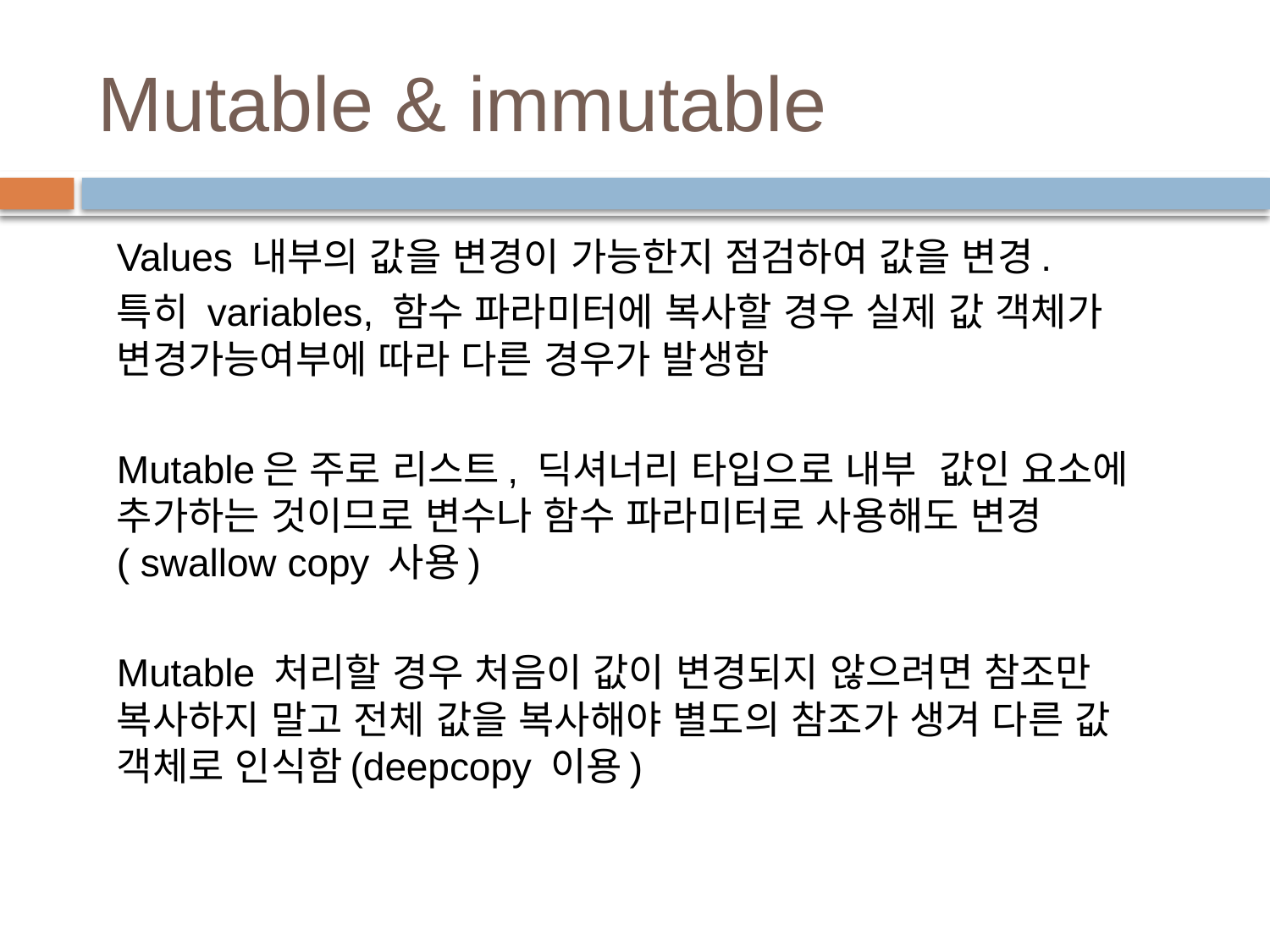

# Mutable & immutable
Values 내부의 값을 변경이 가능한지 점검하여 값을 변경.
특히 variables, 함수 파라미터에 복사할 경우 실제 값 객체가 변경가능여부에 따라 다른 경우가 발생함

Mutable은 주로 리스트, 딕셔너리 타입으로 내부  값인 요소에 추가하는 것이므로 변수나 함수 파라미터로 사용해도 변경( swallow copy 사용)

Mutable 처리할 경우 처음이 값이 변경되지 않으려면 참조만 복사하지 말고 전체 값을 복사해야 별도의 참조가 생겨 다른 값 객체로 인식함(deepcopy 이용)